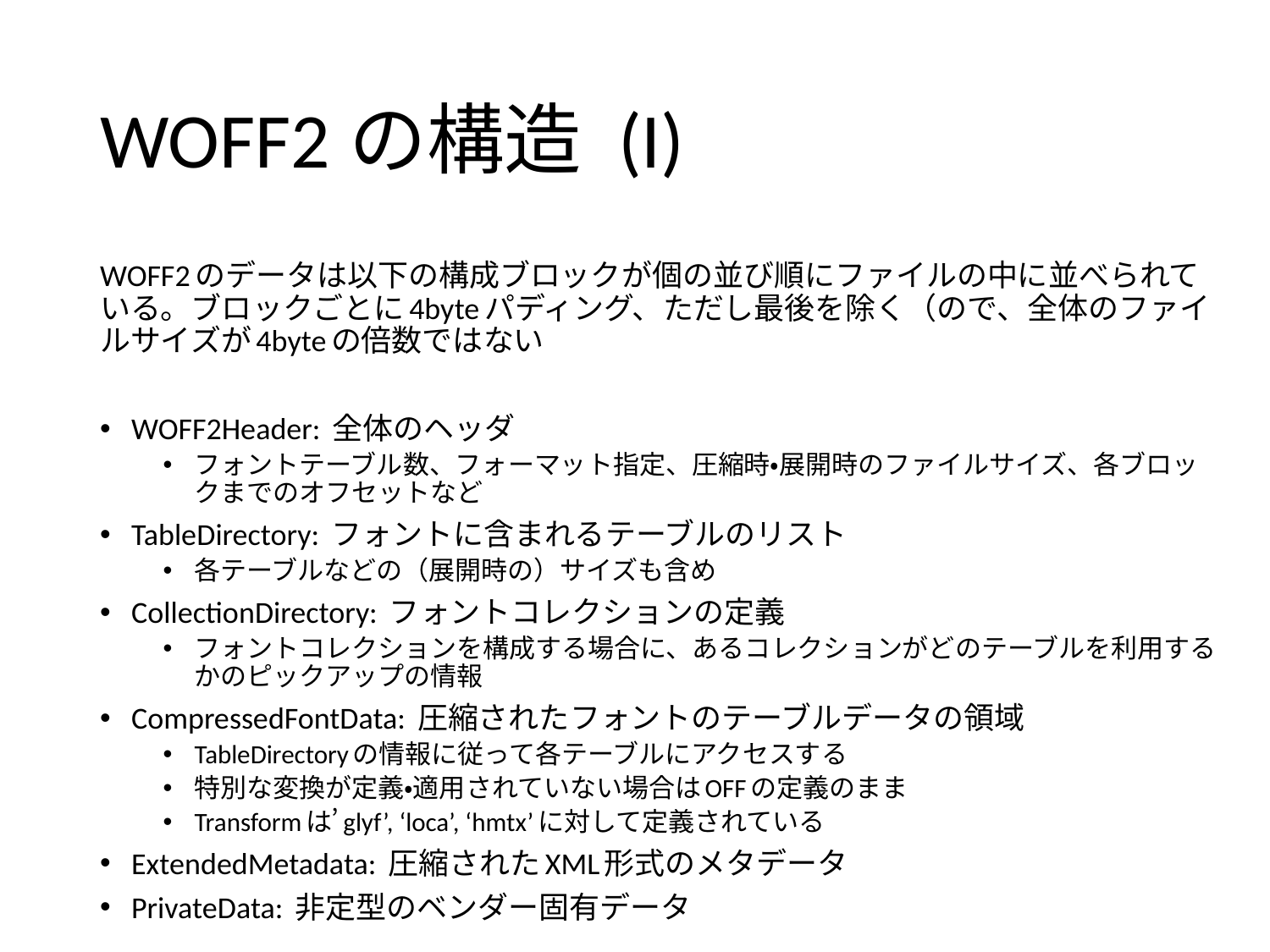

# WOFF2の構造 (I)
WOFF2のデータは以下の構成ブロックが個の並び順にファイルの中に並べられている。ブロックごとに4byteパディング、ただし最後を除く（ので、全体のファイルサイズが4byteの倍数ではない

WOFF2Header: 全体のヘッダ
フォントテーブル数、フォーマット指定、圧縮時・展開時のファイルサイズ、各ブロックまでのオフセットなど
TableDirectory: フォントに含まれるテーブルのリスト
各テーブルなどの（展開時の）サイズも含め
CollectionDirectory: フォントコレクションの定義
フォントコレクションを構成する場合に、あるコレクションがどのテーブルを利用するかのピックアップの情報
CompressedFontData: 圧縮されたフォントのテーブルデータの領域
TableDirectoryの情報に従って各テーブルにアクセスする
特別な変換が定義・適用されていない場合はOFFの定義のまま
Transformは’glyf’, ‘loca’, ‘hmtx’に対して定義されている
ExtendedMetadata: 圧縮されたXML形式のメタデータ
PrivateData: 非定型のベンダー固有データ